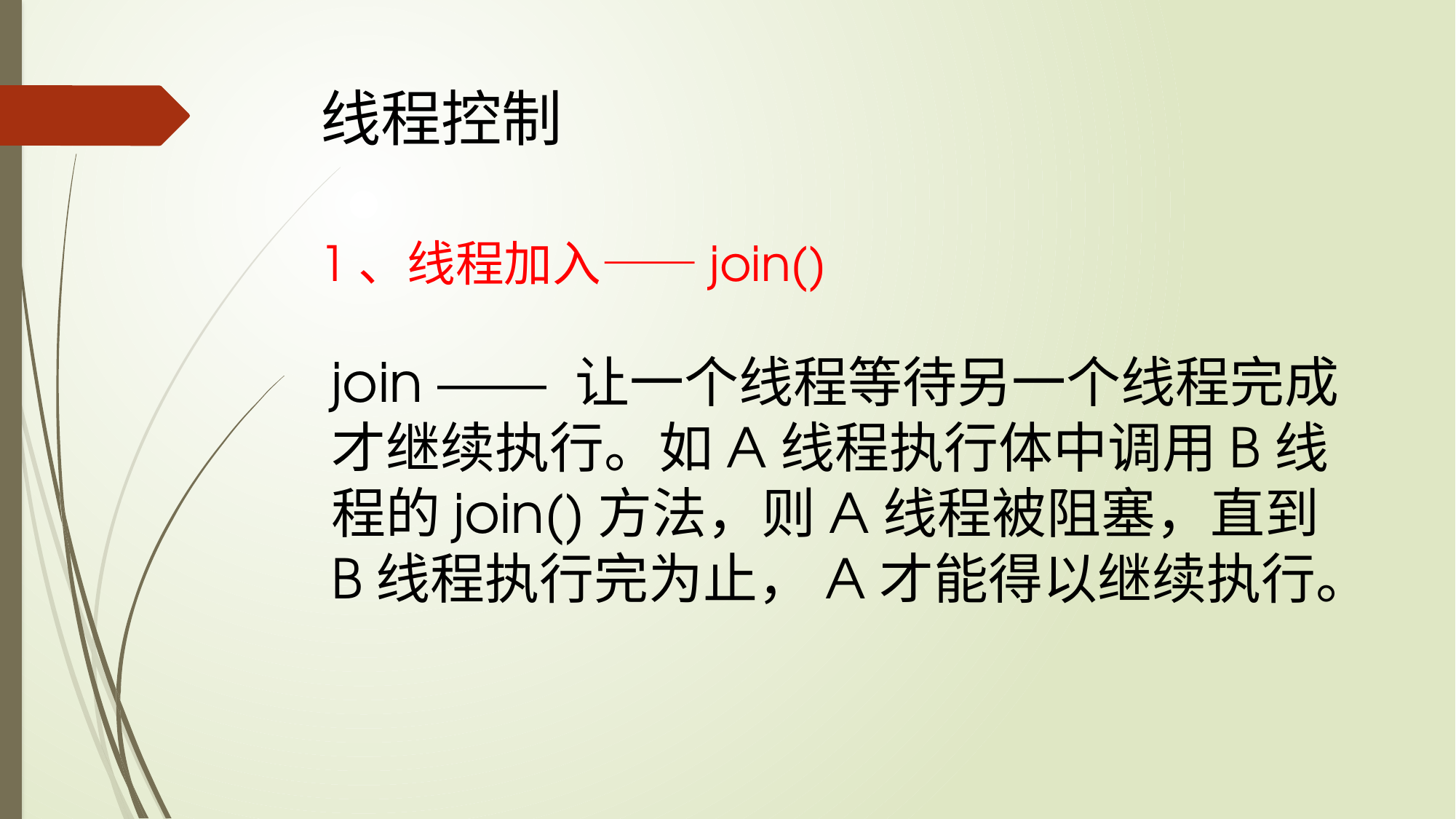

# 线程控制
1、线程加入——join()
join —— 让一个线程等待另一个线程完成才继续执行。如A线程执行体中调用B线程的join()方法，则A线程被阻塞，直到B线程执行完为止，A才能得以继续执行。